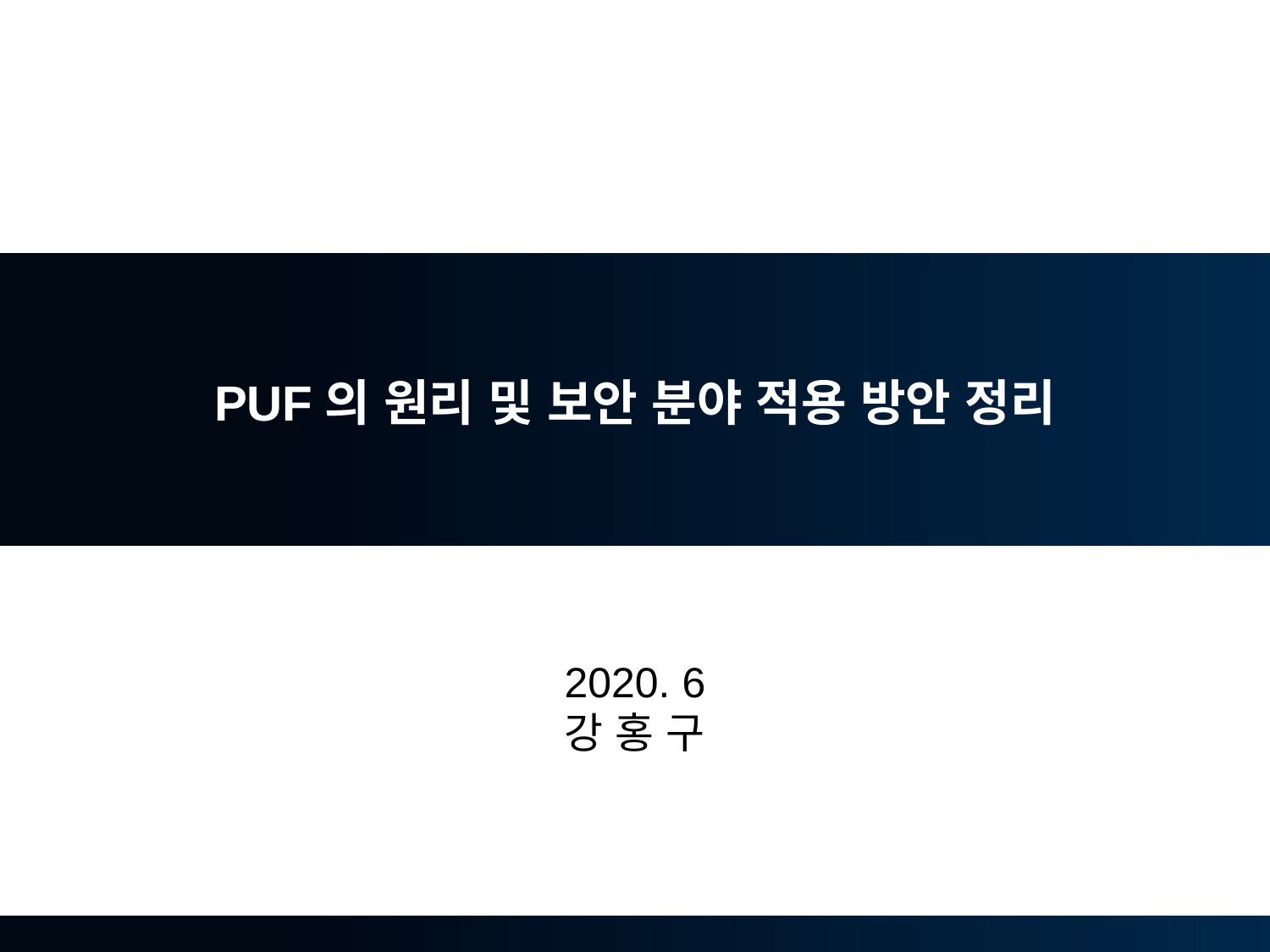

# PUF의 원리 및 보안 분야 적용 방안 정리
2020. 6
강 홍 구